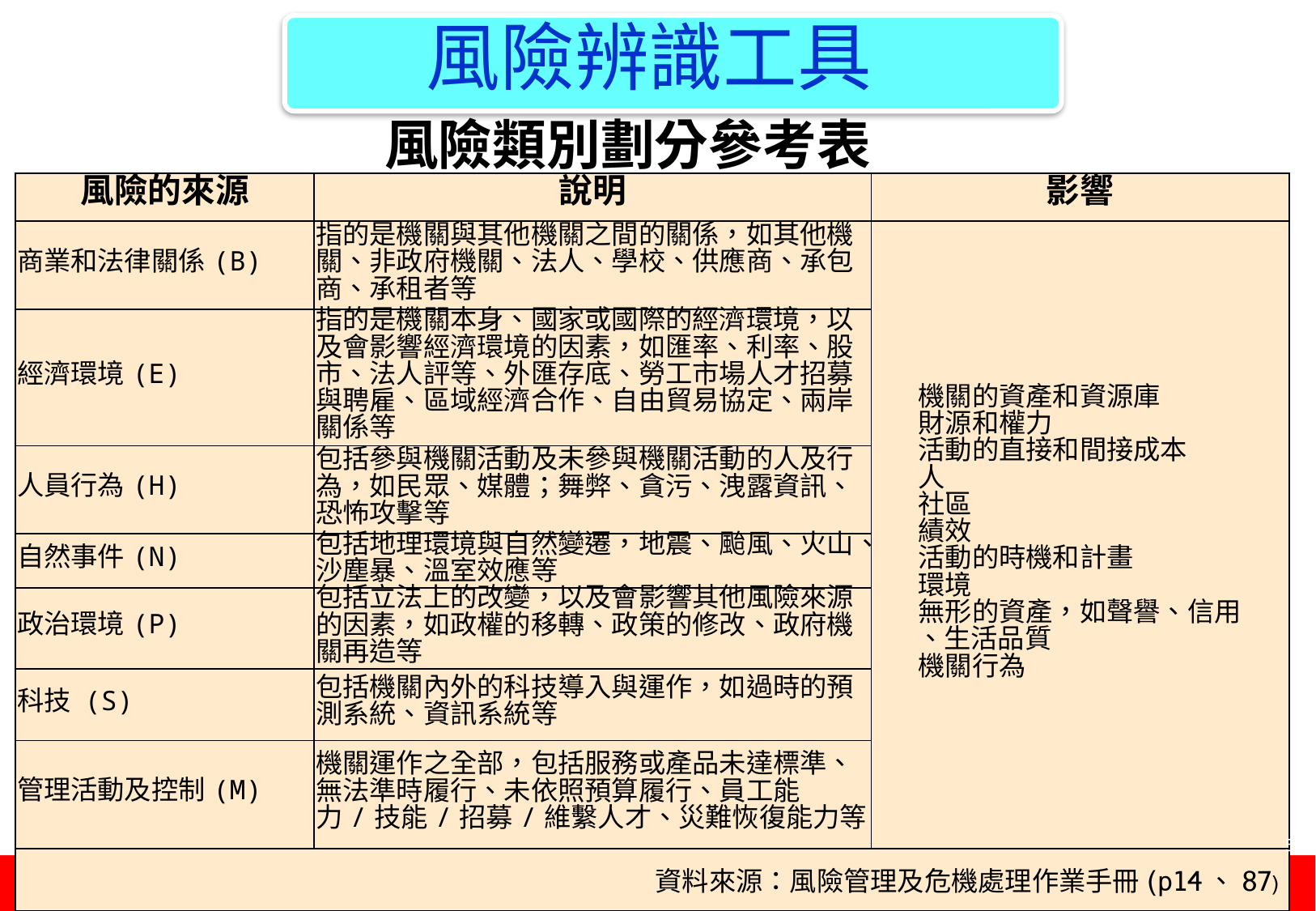

風險辨識工具
風險類別劃分參考表
| 風險的來源 | 說明 | 影響 |
| --- | --- | --- |
| 商業和法律關係(B) | 指的是機關與其他機關之間的關係，如其他機關、非政府機關、法人、學校、供應商、承包商、承租者等 | 機關的資產和資源庫 財源和權力 活動的直接和間接成本 人 社區 績效 活動的時機和計畫 環境 無形的資產，如聲譽、信用 、生活品質 機關行為 |
| 經濟環境(E) | 指的是機關本身、國家或國際的經濟環境，以及會影響經濟環境的因素，如匯率、利率、股市、法人評等、外匯存底、勞工市場人才招募與聘雇、區域經濟合作、自由貿易協定、兩岸關係等 |  |
| 人員行為(H) | 包括參與機關活動及未參與機關活動的人及行為，如民眾、媒體；舞弊、貪污、洩露資訊、恐怖攻擊等 |  |
| 自然事件(N) | 包括地理環境與自然變遷，地震、颱風、火山、沙塵暴、溫室效應等 |  |
| 政治環境(P) | 包括立法上的改變，以及會影響其他風險來源的因素，如政權的移轉、政策的修改、政府機關再造等 |  |
| 科技 (S) | 包括機關內外的科技導入與運作，如過時的預測系統、資訊系統等 |  |
| 管理活動及控制(M) | 機關運作之全部，包括服務或產品未達標準、無法準時履行、未依照預算履行、員工能力/技能/招募/維繫人才、災難恢復能力等 |  |
| 資料來源：風險管理及危機處理作業手冊(p14、87) |  |  |
57